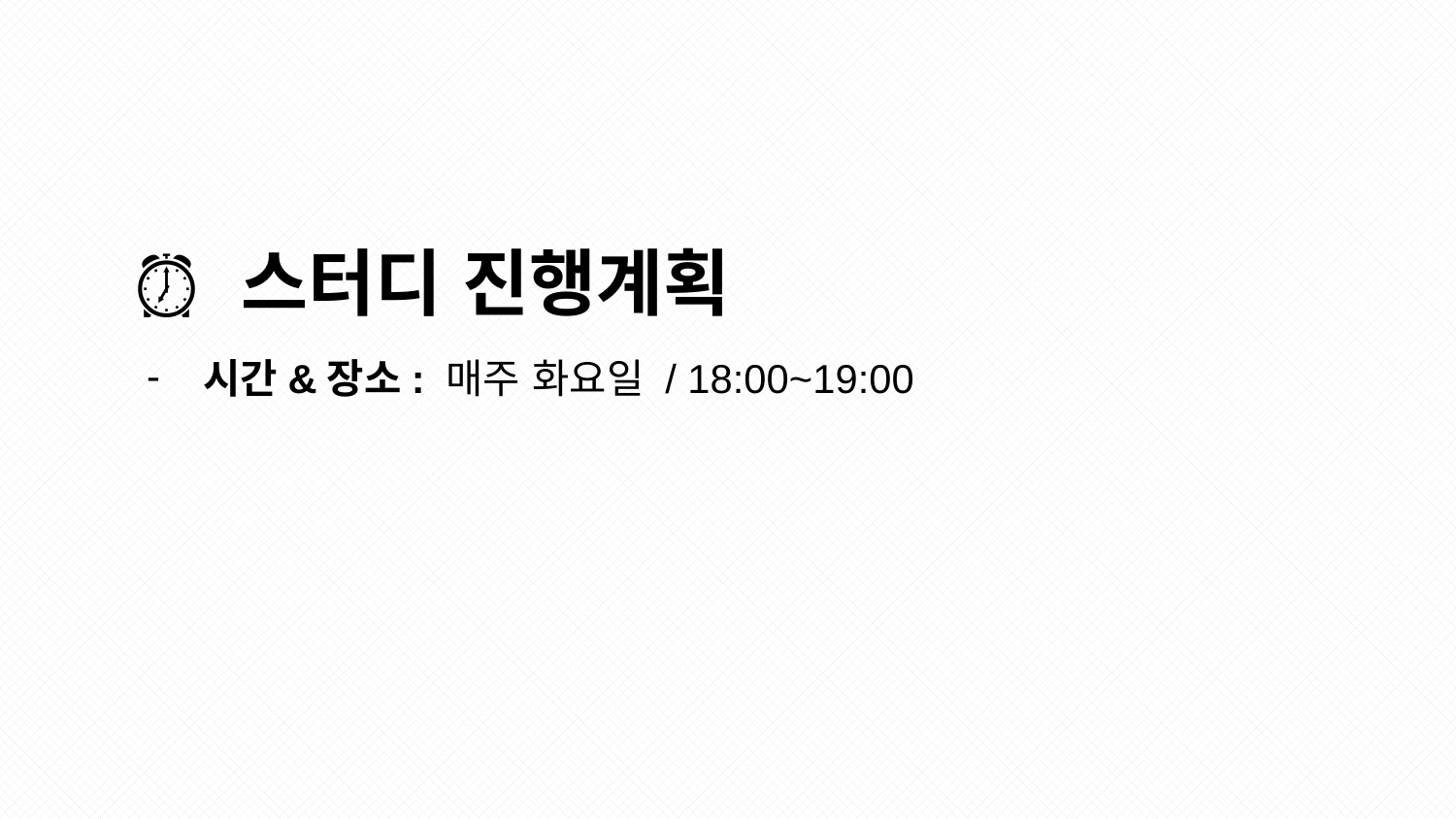

# ⏰ 스터디 진행계획
시간&장소: 매주 화요일 / 18:00~19:00